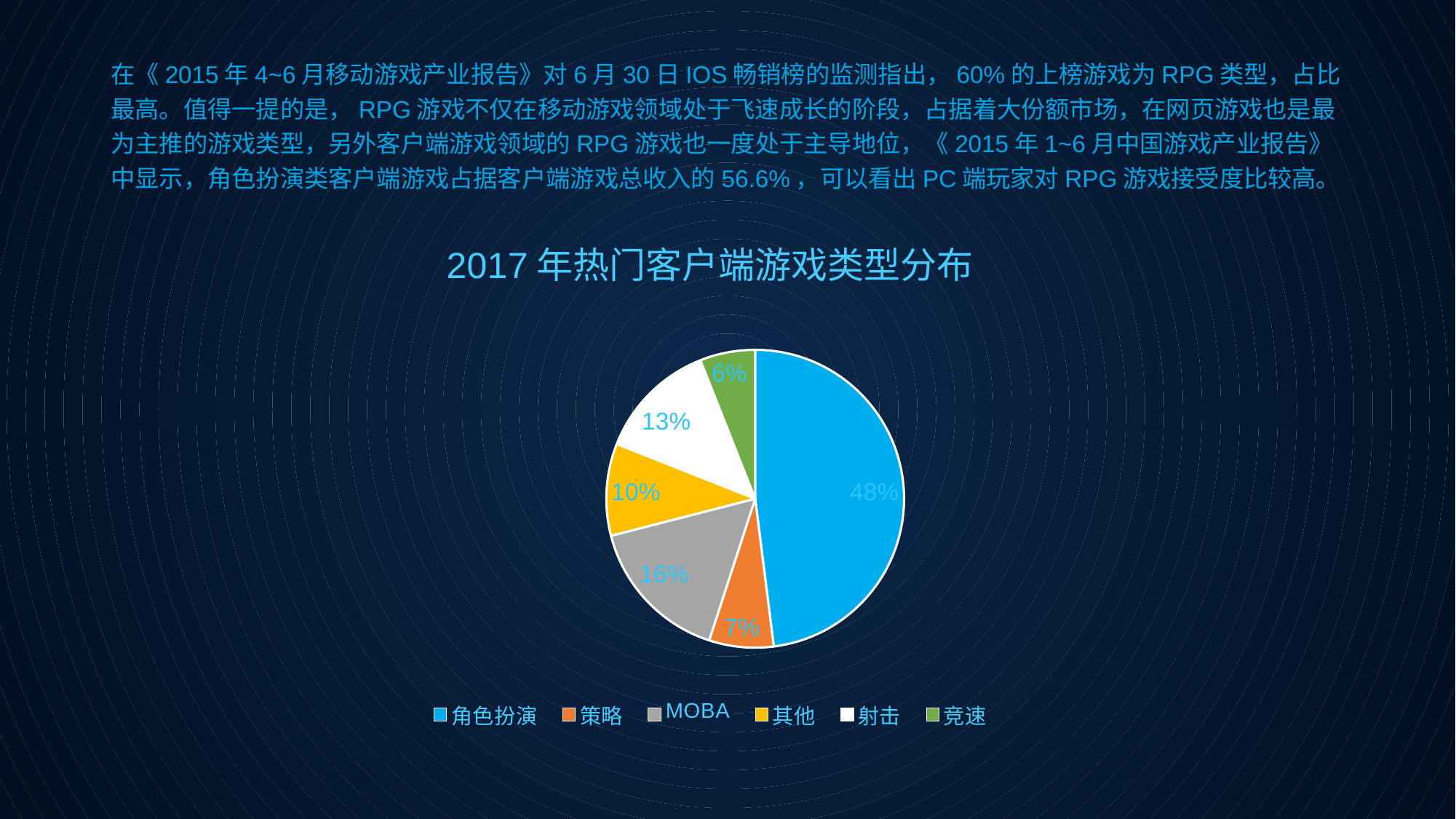

# 在《2015年4~6月移动游戏产业报告》对6月30日IOS畅销榜的监测指出，60%的上榜游戏为RPG类型，占比最高。值得一提的是，RPG游戏不仅在移动游戏领域处于飞速成长的阶段，占据着大份额市场，在网页游戏也是最为主推的游戏类型，另外客户端游戏领域的RPG游戏也一度处于主导地位，《2015年1~6月中国游戏产业报告》中显示，角色扮演类客户端游戏占据客户端游戏总收入的56.6%，可以看出PC端玩家对RPG游戏接受度比较高。

### Chart: 2017年热门客户端游戏类型分布

| Category | 游戏类型分布 |
|---|---|
| 角色扮演 | 0.48 |
| 策略 | 0.07 |
| MOBA | 0.16 |
| 其他 | 0.1 |
| 射击 | 0.13 |
| 竞速 | 0.06 |